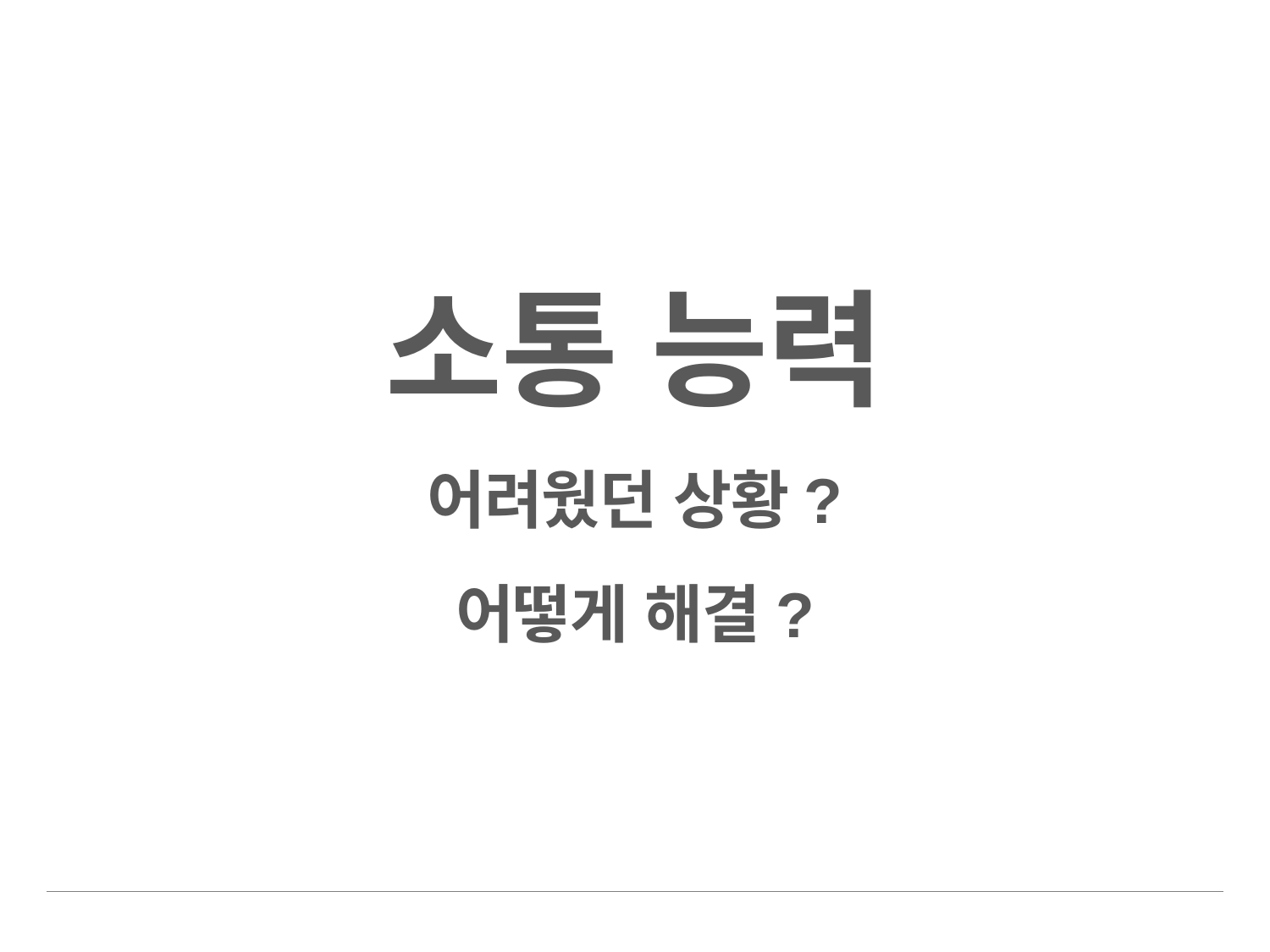

# 소통 능력 어려웠던 상황? 어떻게 해결?